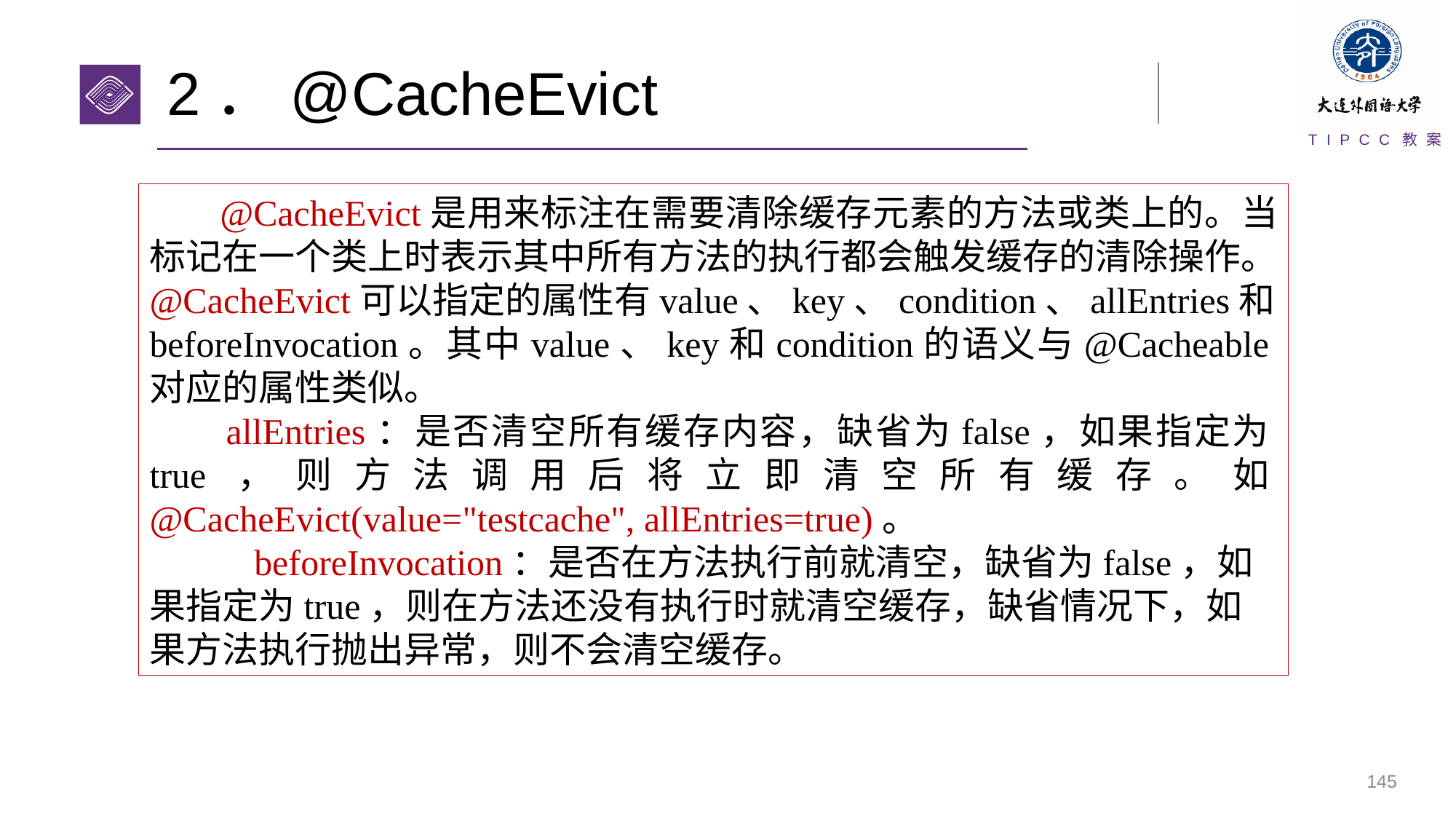

# 2．@CacheEvict
    @CacheEvict是用来标注在需要清除缓存元素的方法或类上的。当标记在一个类上时表示其中所有方法的执行都会触发缓存的清除操作。@CacheEvict可以指定的属性有value、key、condition、allEntries和beforeInvocation。其中value、key和condition的语义与@Cacheable对应的属性类似。
    allEntries：是否清空所有缓存内容，缺省为false，如果指定为true，则方法调用后将立即清空所有缓存。如@CacheEvict(value="testcache", allEntries=true)。
        beforeInvocation：是否在方法执行前就清空，缺省为false，如果指定为true，则在方法还没有执行时就清空缓存，缺省情况下，如果方法执行抛出异常，则不会清空缓存。
145